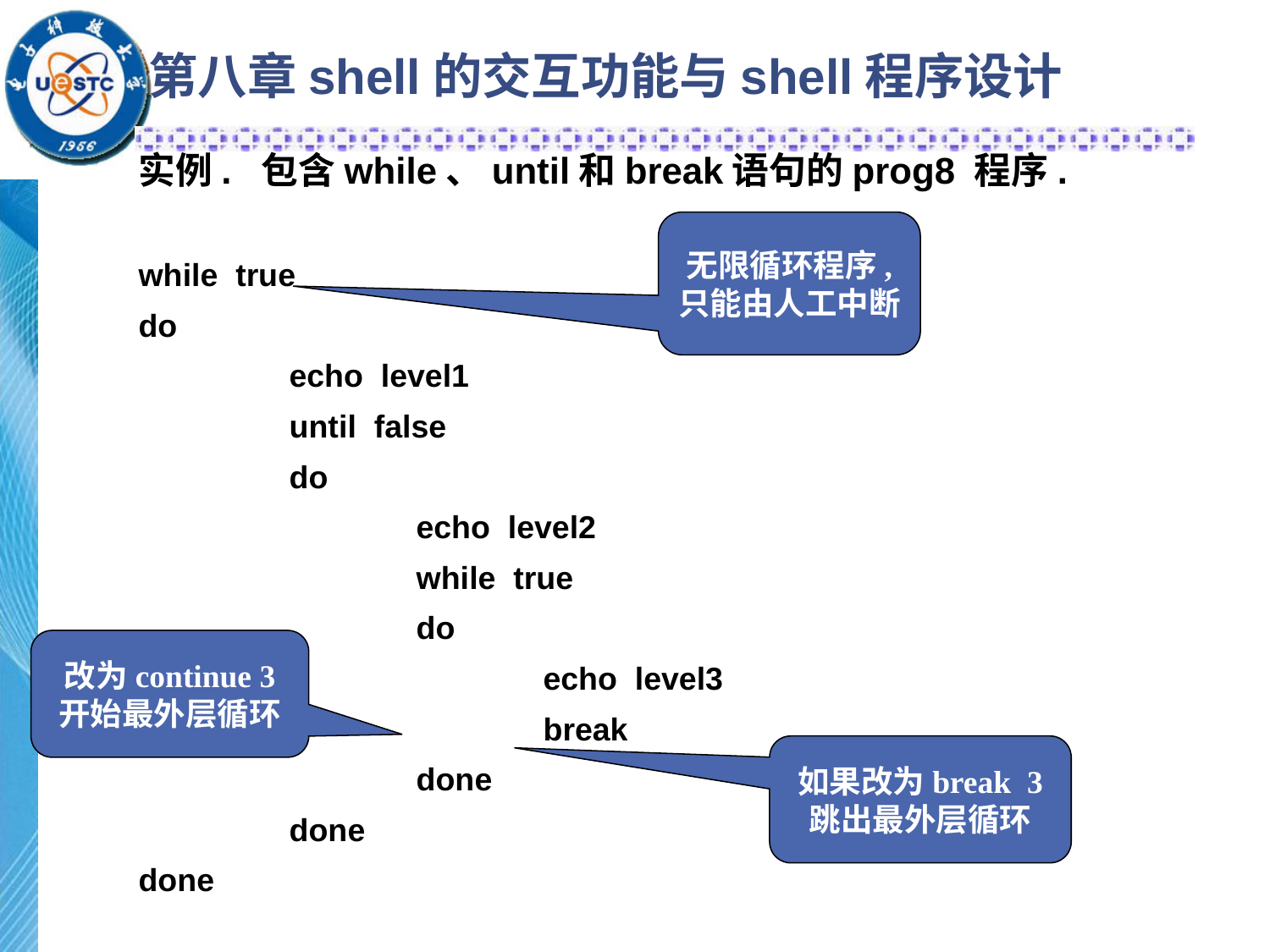

# 第八章shell的交互功能与shell程序设计
实例.  包含while、until和break语句的prog8 程序.

while  true
do
		echo  level1
		until  false
		do
			echo  level2
			while  true
			do
				echo  level3
				break
			done
		done
done

无限循环程序, 只能由人工中断
改为continue 3
开始最外层循环
如果改为break  3
跳出最外层循环